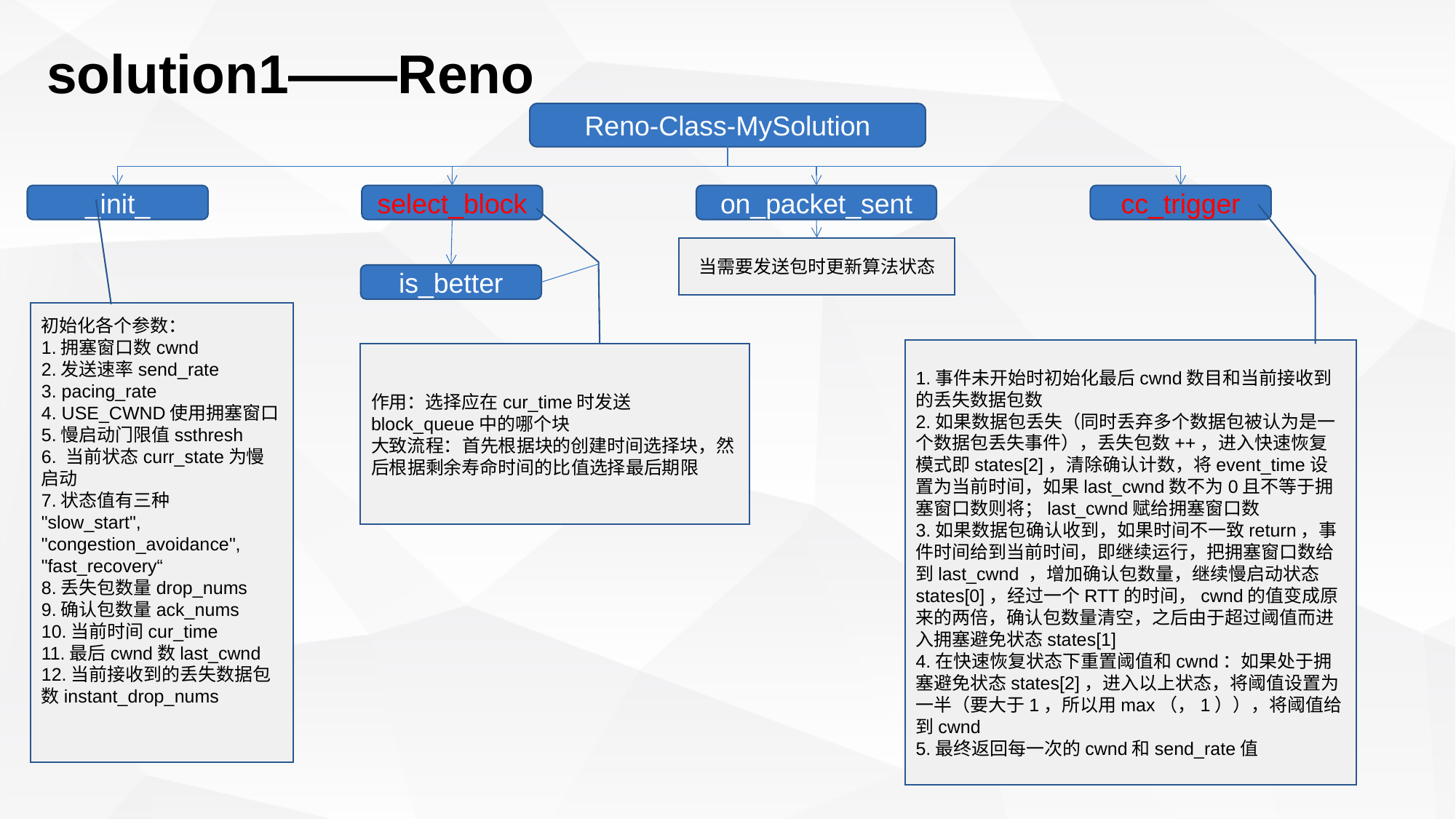

solution1——Reno
Reno-Class-MySolution
_init_
select_block
on_packet_sent
cc_trigger
当需要发送包时更新算法状态
is_better
初始化各个参数：
1.拥塞窗口数cwnd
2.发送速率send_rate
3. pacing_rate
4. USE_CWND使用拥塞窗口
5.慢启动门限值ssthresh
6. 当前状态curr_state为慢启动
7.状态值有三种
"slow_start", "congestion_avoidance", "fast_recovery“
8.丢失包数量drop_nums
9.确认包数量ack_nums
10.当前时间cur_time
11.最后cwnd数last_cwnd
12.当前接收到的丢失数据包数instant_drop_nums

1.事件未开始时初始化最后cwnd数目和当前接收到的丢失数据包数
2.如果数据包丢失（同时丢弃多个数据包被认为是一个数据包丢失事件），丢失包数++，进入快速恢复模式即states[2]，清除确认计数，将event_time设置为当前时间，如果last_cwnd数不为0且不等于拥塞窗口数则将；last_cwnd赋给拥塞窗口数
3.如果数据包确认收到，如果时间不一致return，事件时间给到当前时间，即继续运行，把拥塞窗口数给到last_cwnd ，增加确认包数量，继续慢启动状态states[0]，经过一个RTT的时间，cwnd的值变成原来的两倍，确认包数量清空，之后由于超过阈值而进入拥塞避免状态states[1]
4.在快速恢复状态下重置阈值和cwnd：如果处于拥塞避免状态states[2]，进入以上状态，将阈值设置为一半（要大于1，所以用max（，1）），将阈值给到cwnd
5.最终返回每一次的cwnd和send_rate值
作用：选择应在cur_time时发送block_queue中的哪个块
大致流程：首先根据块的创建时间选择块，然后根据剩余寿命时间的比值选择最后期限